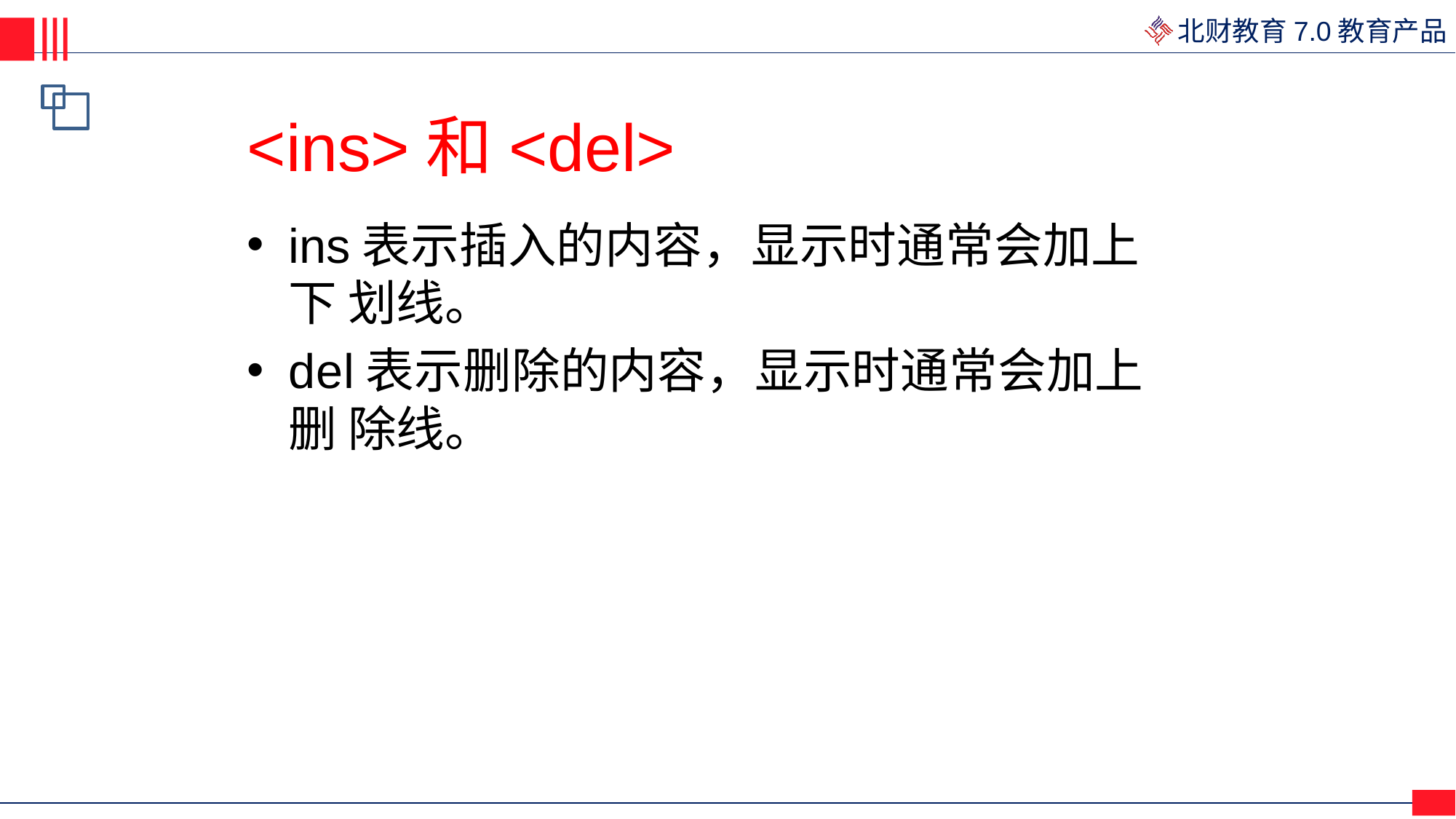

# <ins>和<del>
ins表示插入的内容，显示时通常会加上下 划线。
del表示删除的内容，显示时通常会加上删 除线。